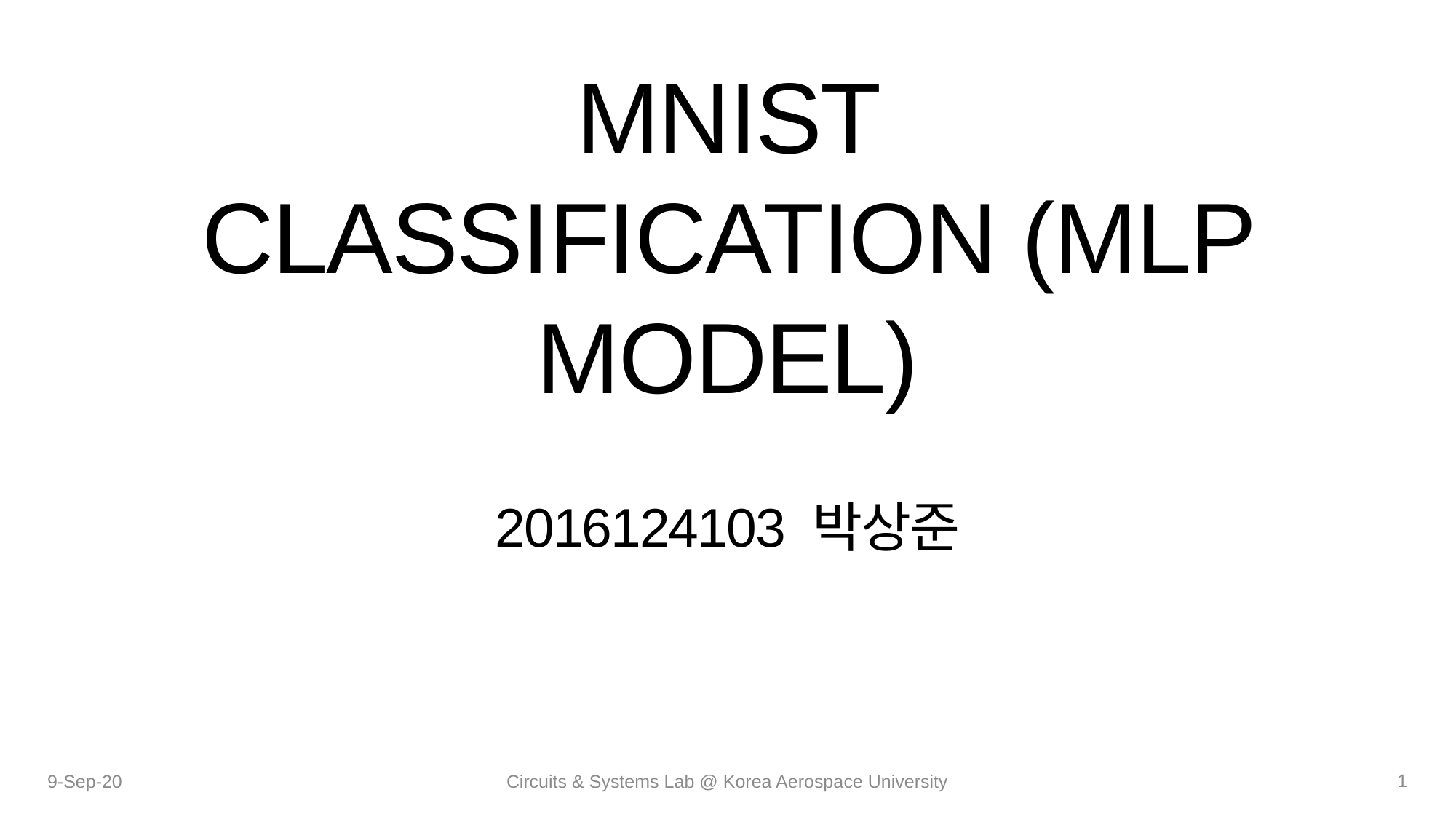

# MNIST classification (mlp model)
2016124103 박상준
1
9-Sep-20
Circuits & Systems Lab @ Korea Aerospace University